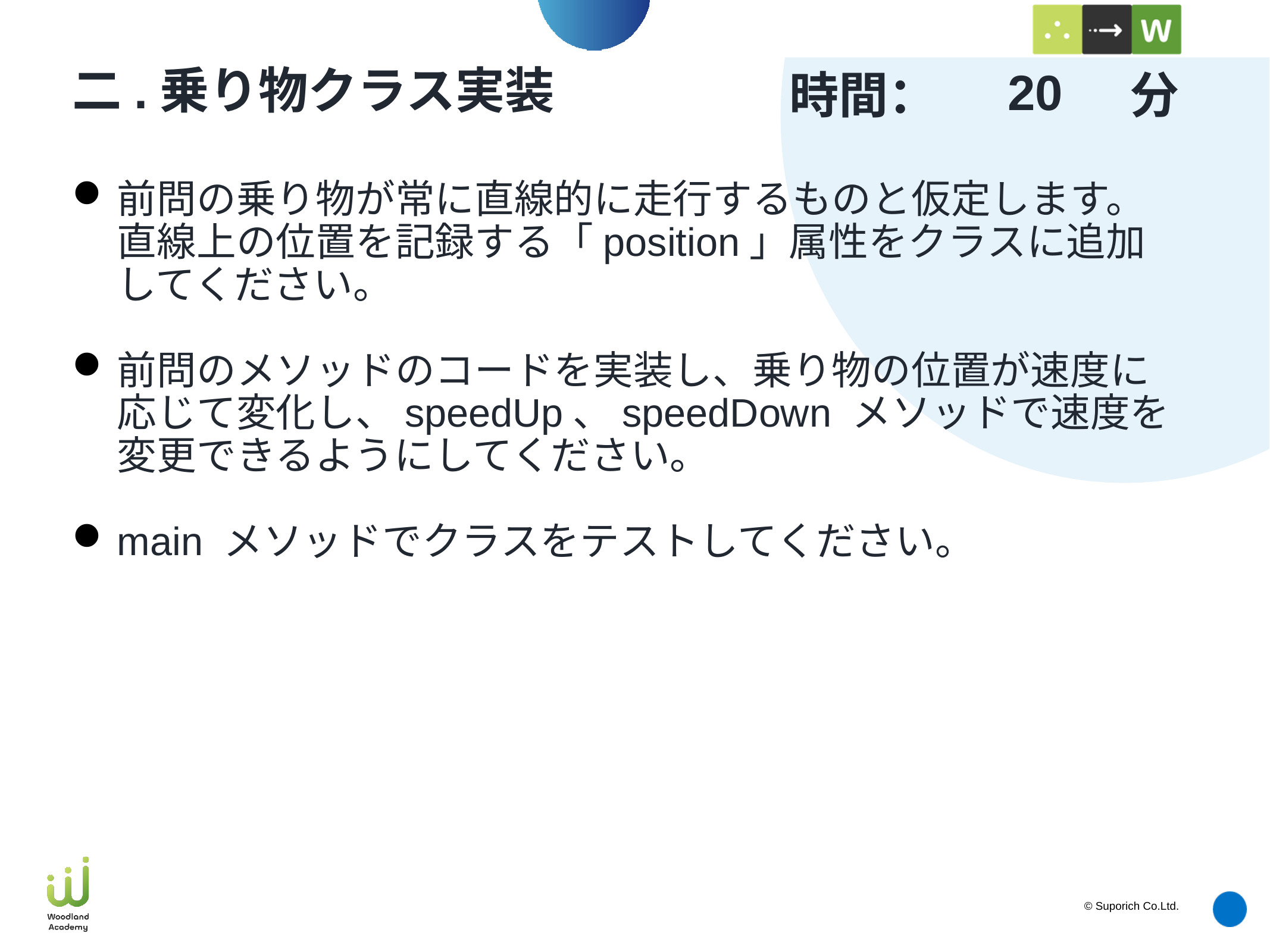

20
# 二.乗り物クラス実装
前問の乗り物が常に直線的に走行するものと仮定します。直線上の位置を記録する「position」属性をクラスに追加してください。

前問のメソッドのコードを実装し、乗り物の位置が速度に応じて変化し、speedUp、speedDown メソッドで速度を変更できるようにしてください。

main メソッドでクラスをテストしてください。